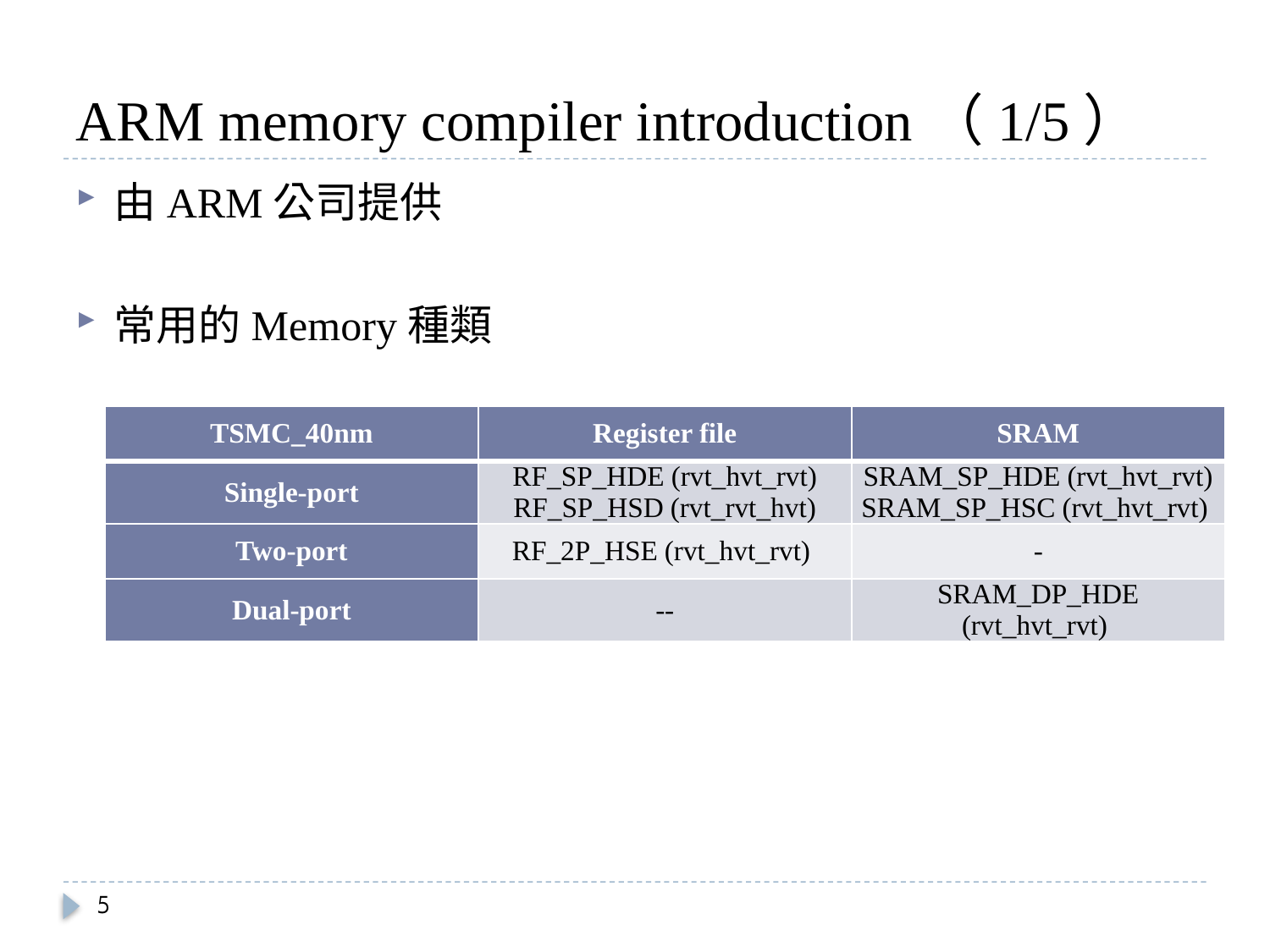

# ARM memory compiler introduction（1/5）
由ARM公司提供

常用的Memory種類
| TSMC\_40nm | Register file | SRAM |
| --- | --- | --- |
| Single-port | RF\_SP\_HDE (rvt\_hvt\_rvt) RF\_SP\_HSD (rvt\_rvt\_hvt) | SRAM\_SP\_HDE (rvt\_hvt\_rvt) SRAM\_SP\_HSC (rvt\_hvt\_rvt) |
| Two-port | RF\_2P\_HSE (rvt\_hvt\_rvt) | - |
| Dual-port | -- | SRAM\_DP\_HDE (rvt\_hvt\_rvt) |
5